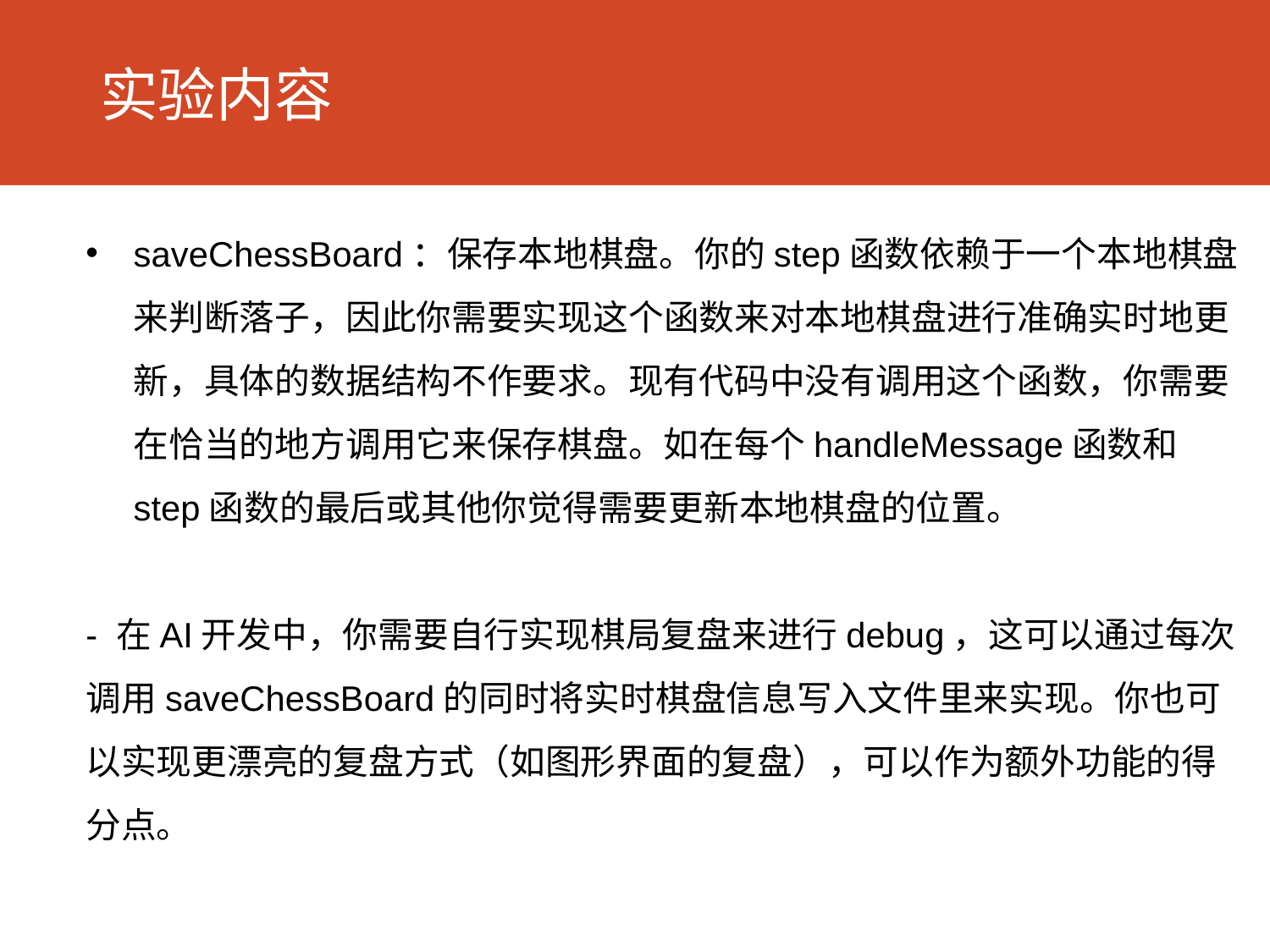

实验内容

saveChessBoard：保存本地棋盘。你的step函数依赖于一个本地棋盘来判断落子，因此你需要实现这个函数来对本地棋盘进行准确实时地更新，具体的数据结构不作要求。现有代码中没有调用这个函数，你需要在恰当的地方调用它来保存棋盘。如在每个handleMessage函数和step函数的最后或其他你觉得需要更新本地棋盘的位置。

- 在AI开发中，你需要自行实现棋局复盘来进行debug，这可以通过每次调用saveChessBoard的同时将实时棋盘信息写入文件里来实现。你也可以实现更漂亮的复盘方式（如图形界面的复盘），可以作为额外功能的得分点。